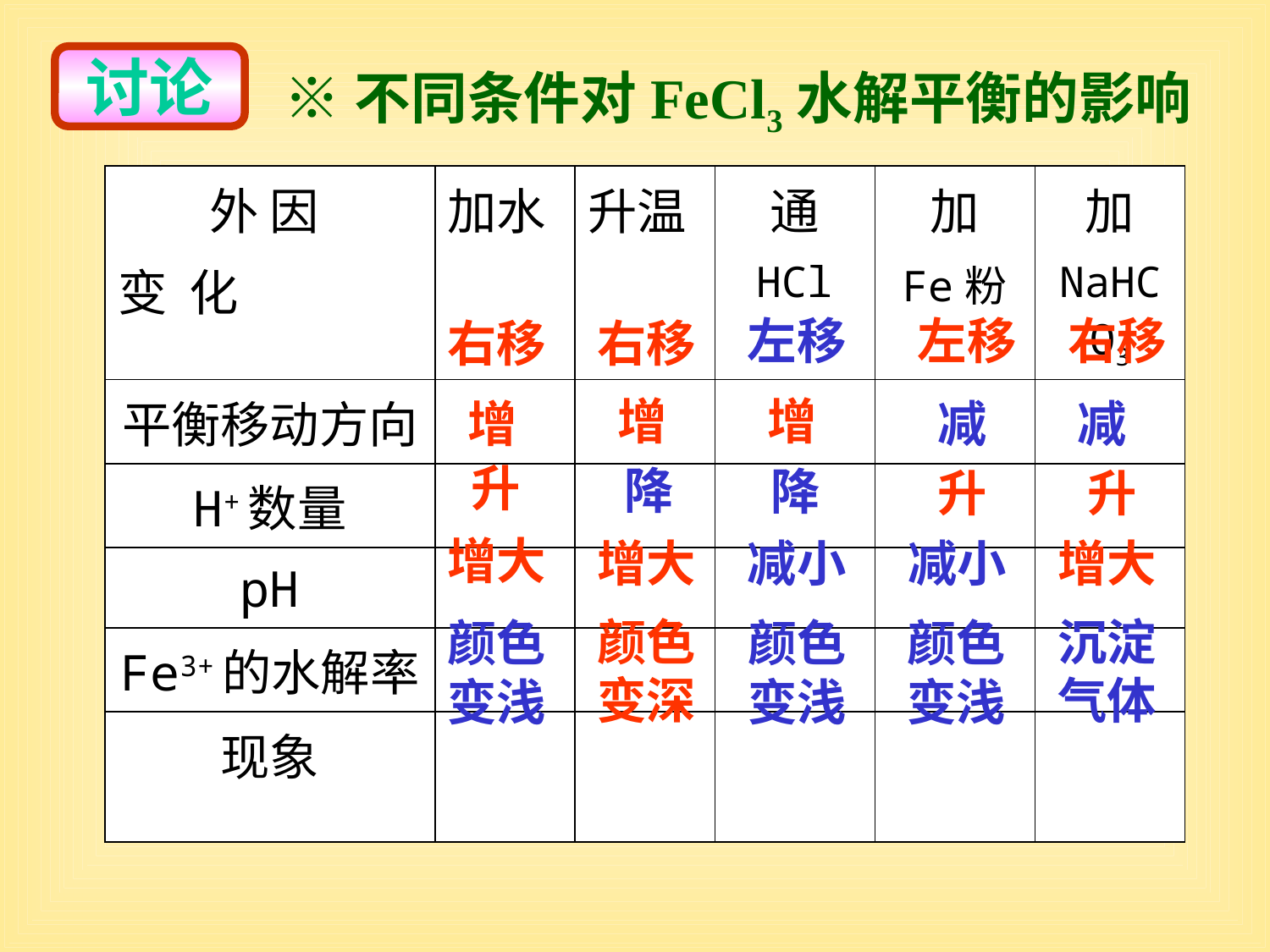

讨论
※不同条件对FeCl3水解平衡的影响
| 外 因 变 化 | 加水 | 升温 | 通 HCl | 加 Fe粉 | 加 NaHCO3 |
| --- | --- | --- | --- | --- | --- |
| 平衡移动方向 |  |  |  |  |  |
| H+数量 |  |  |  |  |  |
| pH |  |  |  |  |  |
| Fe3+的水解率 |  |  |  |  |  |
| 现象 |  |  |  |  |  |
左移
左移
右移
右移
右移
增
增
增
减
减
升
降
降
升
升
增大
增大
减小
减小
增大
颜色变深
沉淀气体
颜色变浅
颜色变浅
颜色变浅